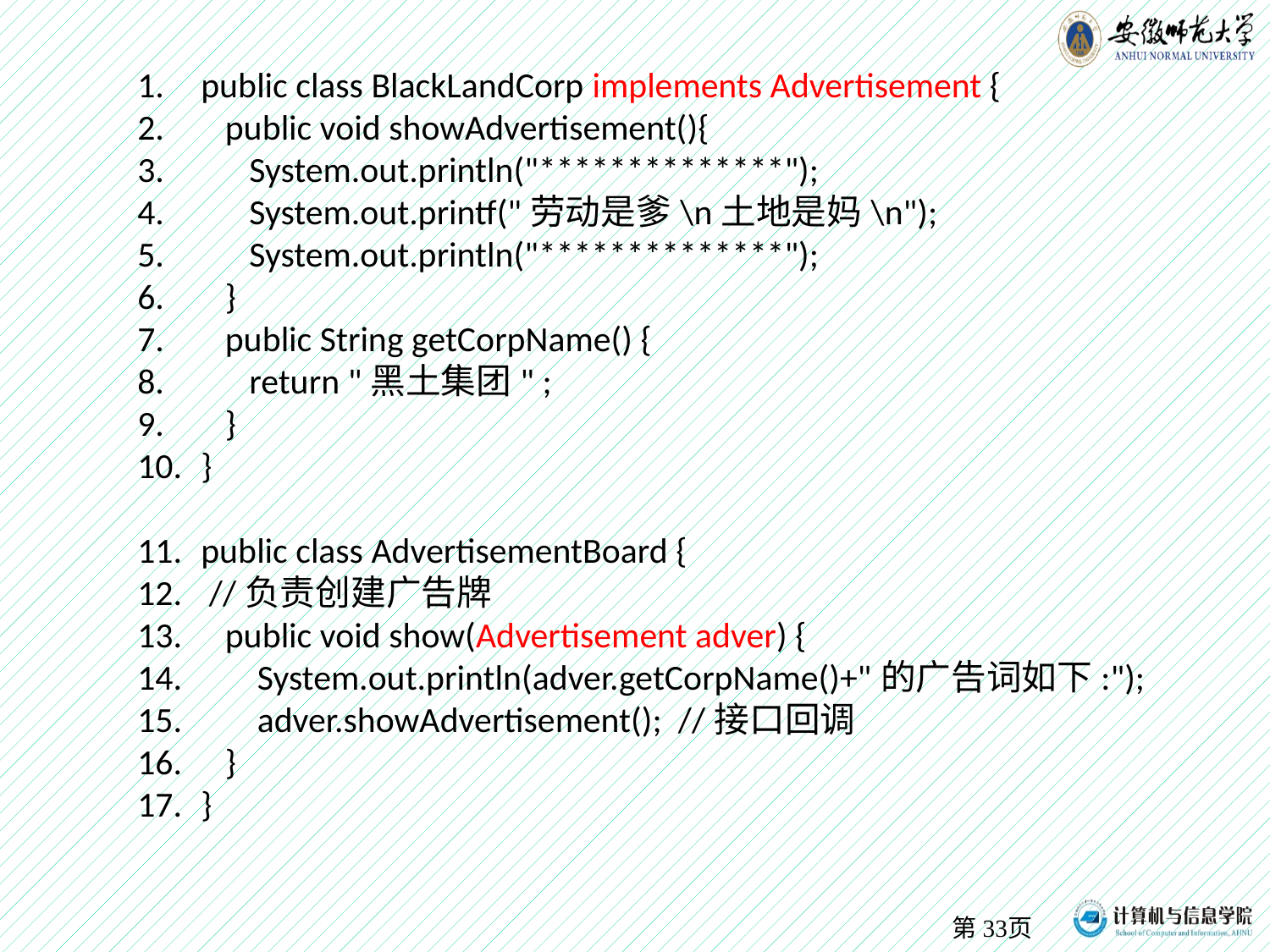

public class BlackLandCorp implements Advertisement {
   public void showAdvertisement(){
      System.out.println("**************");
      System.out.printf("劳动是爹\n土地是妈\n");
      System.out.println("**************");
   }
   public String getCorpName() {
      return "黑土集团" ;
   }
}

public class AdvertisementBoard {
 //负责创建广告牌
   public void show(Advertisement adver) {
       System.out.println(adver.getCorpName()+"的广告词如下:");
       adver.showAdvertisement();  //接口回调
   }
}

第33页